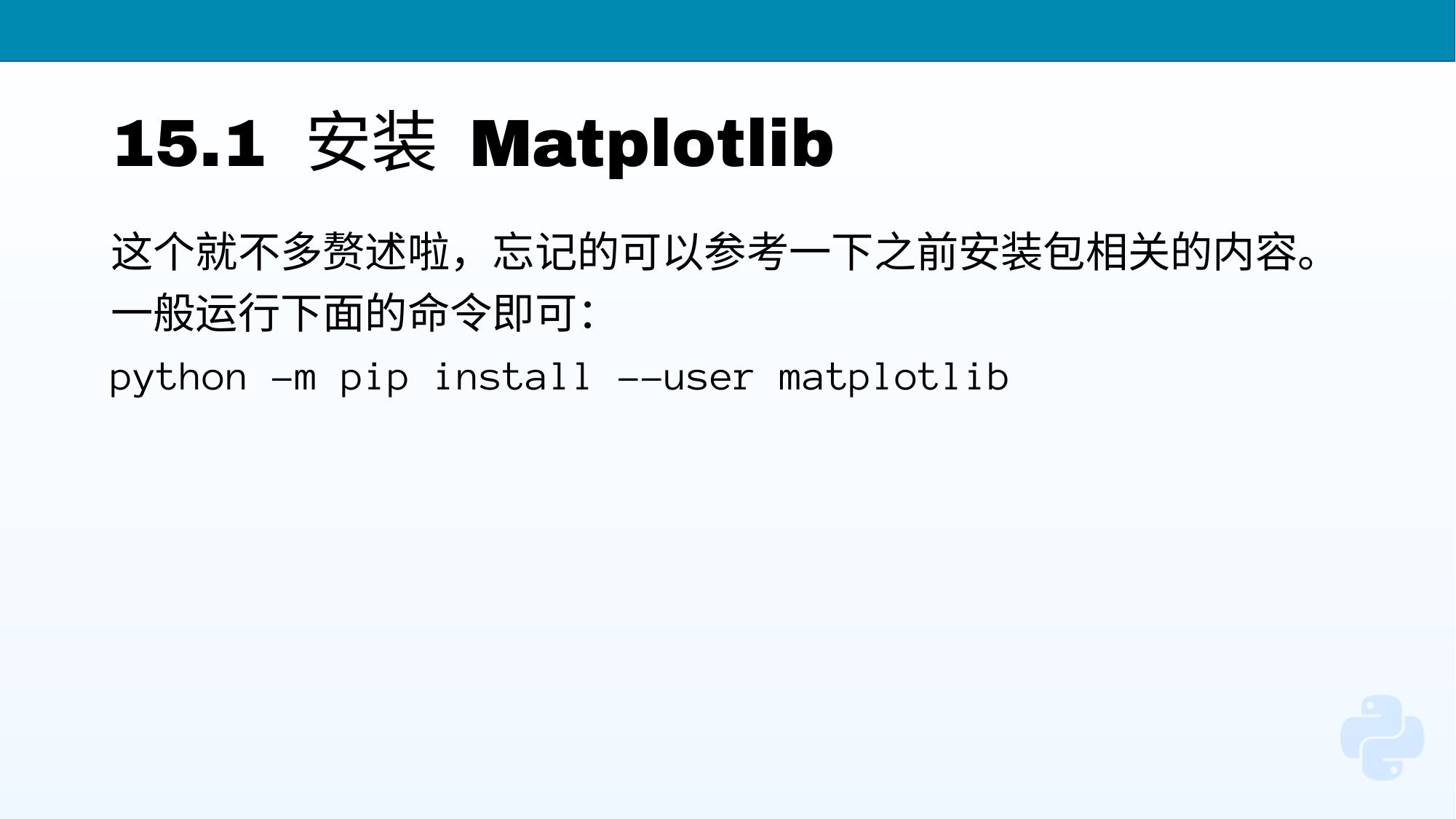

# 15.1 安装 Matplotlib
这个就不多赘述啦，忘记的可以参考一下之前安装包相关的内容。
一般运行下面的命令即可：
python -m pip install --user matplotlib